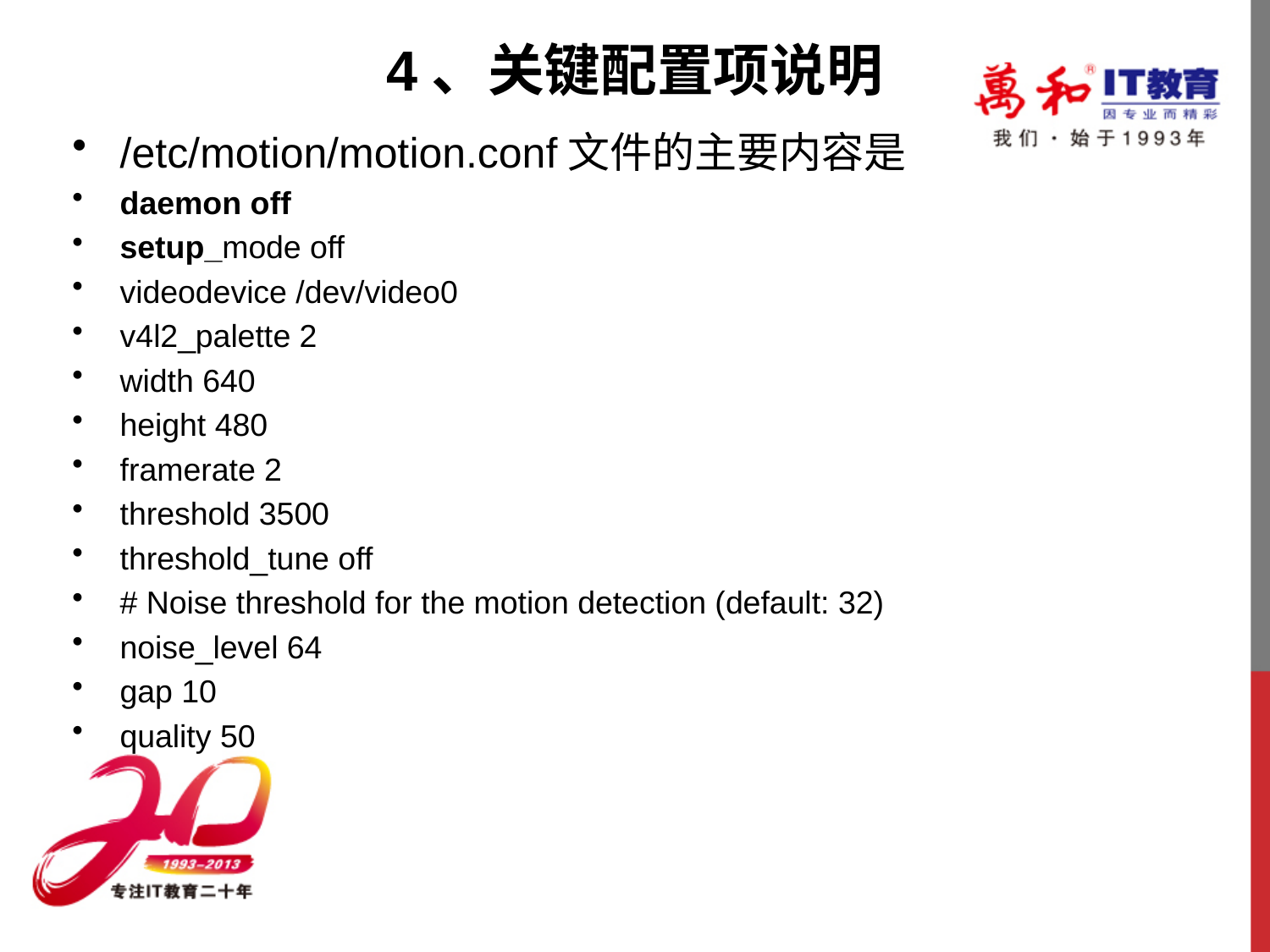

# 4、关键配置项说明
/etc/motion/motion.conf文件的主要内容是
daemon off
setup_mode off
videodevice /dev/video0
v4l2_palette 2
width 640
height 480
framerate 2
threshold 3500
threshold_tune off
# Noise threshold for the motion detection (default: 32)
noise_level 64
gap 10
quality 50